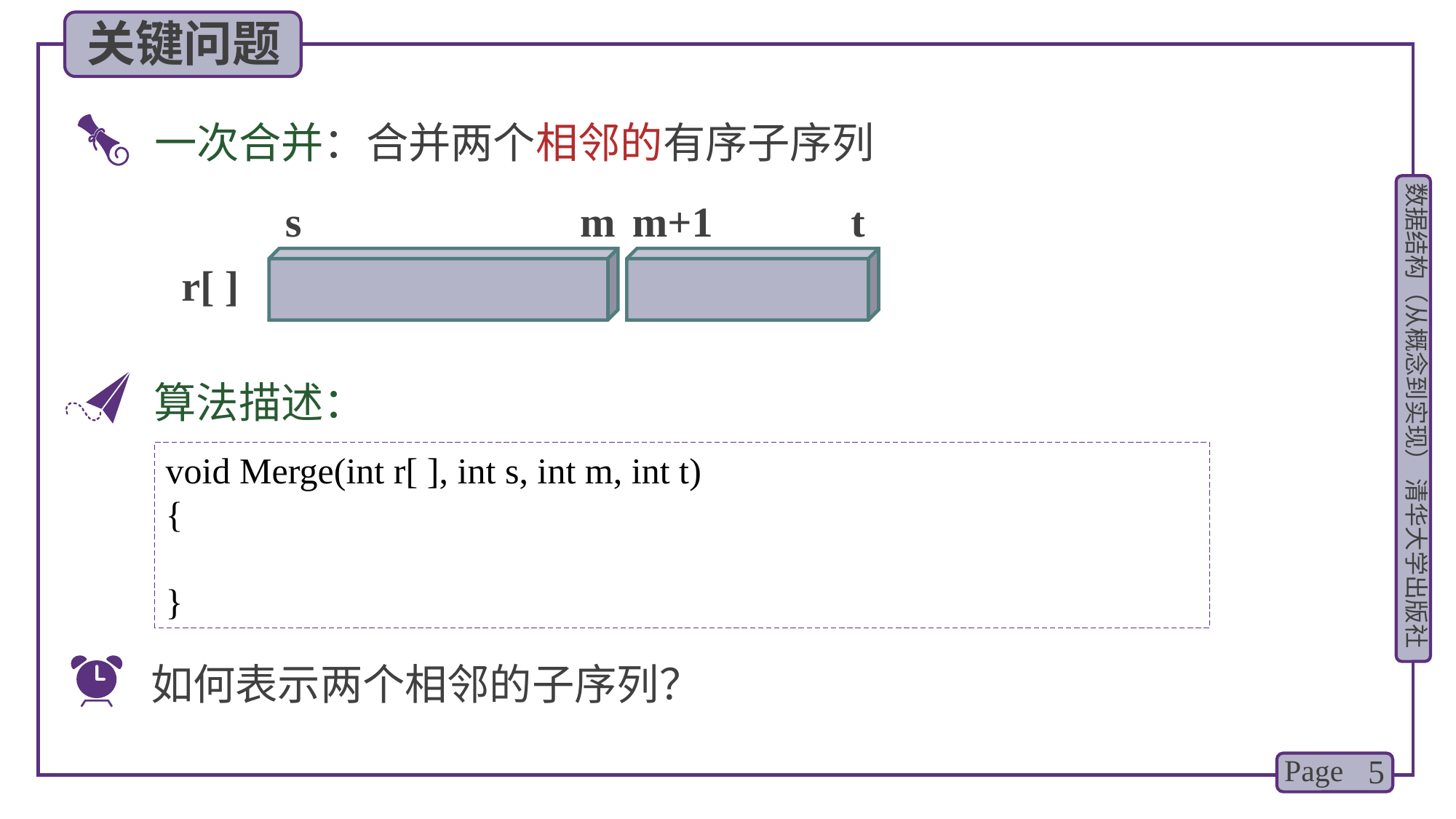

关键问题

一次合并：合并两个相邻的有序子序列

s
m
m+1
t

r[ ]
算法描述：

void Merge(int r[ ], int s, int m, int t)
{

}
如何表示两个相邻的子序列？